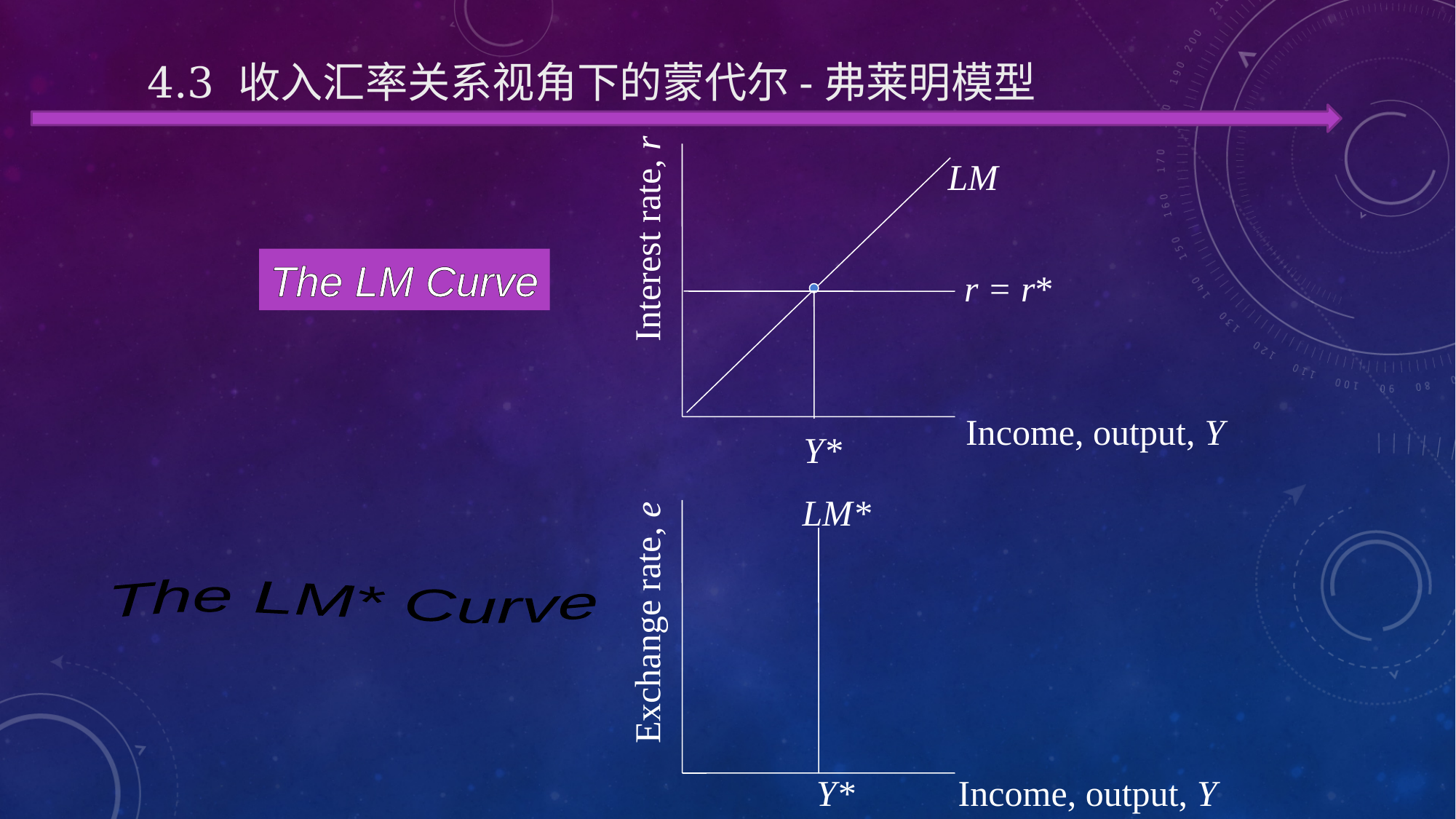

# 4.3 收入汇率关系视角下的蒙代尔-弗莱明模型

LM

Interest rate, r
r = r*

Income, output, Y
The LM Curve
Y*
LM*

Exchange rate, e
Income, output, Y
The LM* Curve
Y*